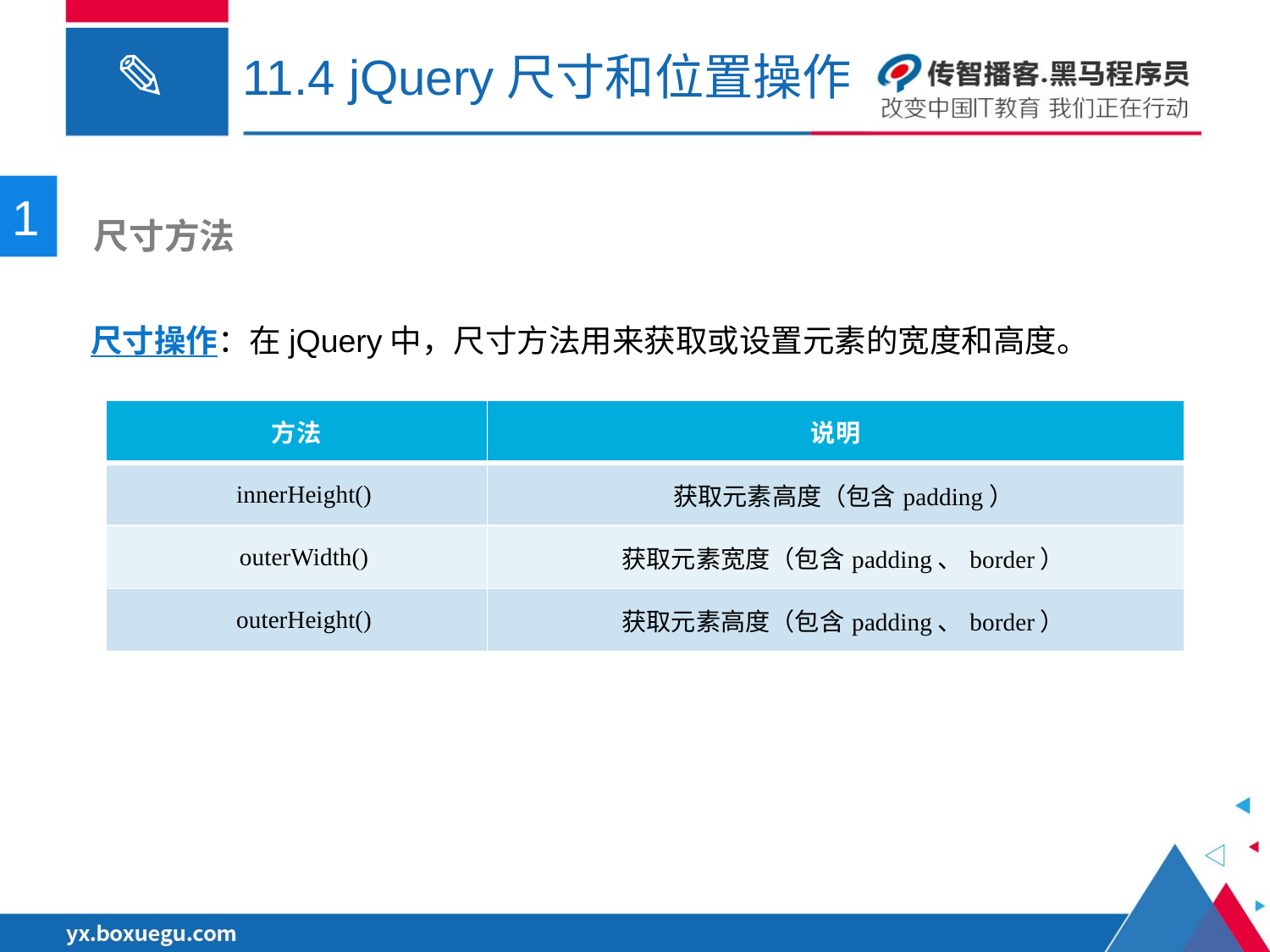

# 11.4 jQuery尺寸和位置操作

1
  尺寸方法
尺寸操作：在jQuery中，尺寸方法用来获取或设置元素的宽度和高度。
| 方法 | 说明 |
| --- | --- |
| innerHeight() | 获取元素高度（包含padding） |
| outerWidth() | 获取元素宽度（包含padding、border） |
| outerHeight() | 获取元素高度（包含padding、border） |